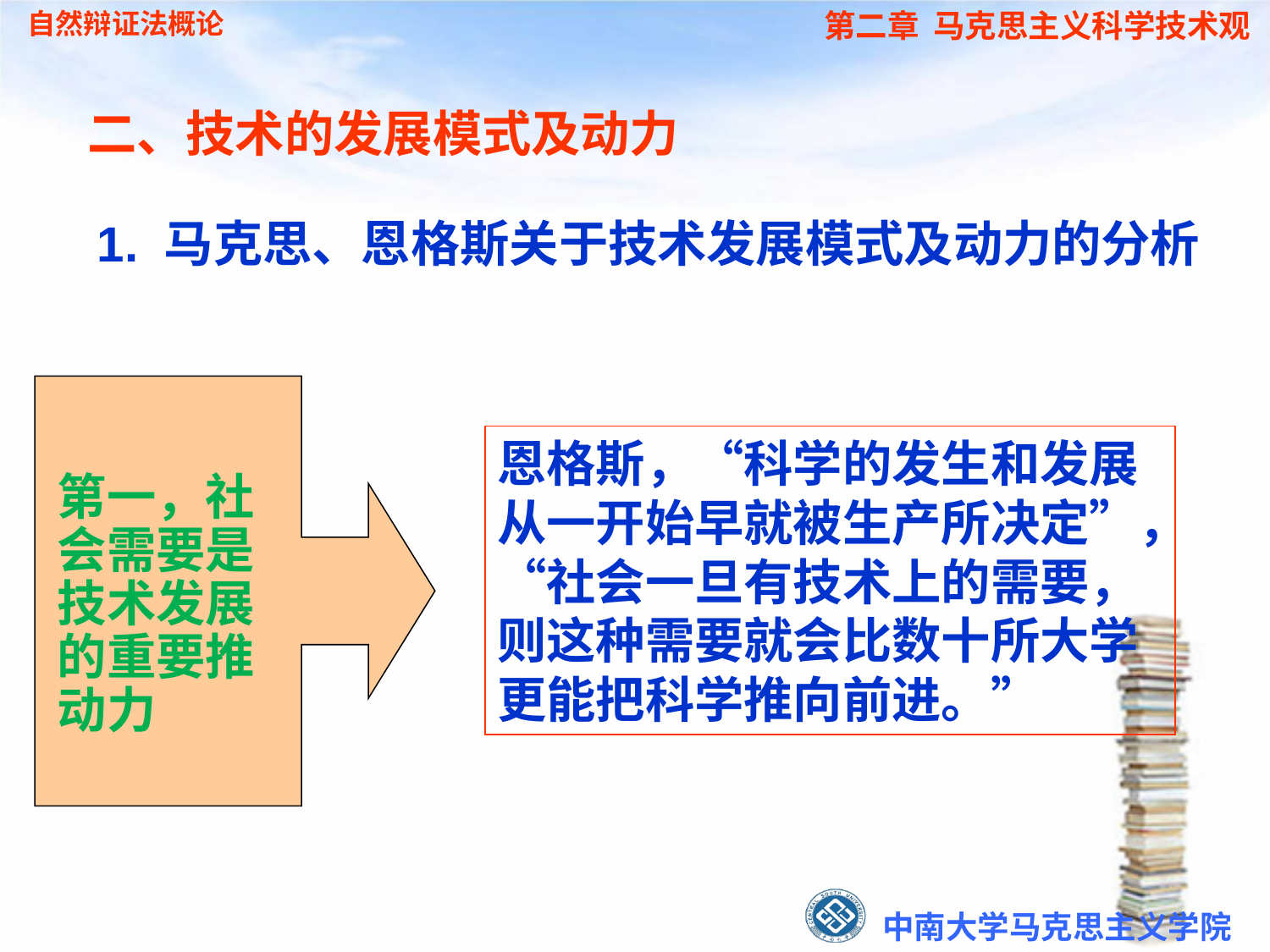

二、技术的发展模式及动力
1. 马克思、恩格斯关于技术发展模式及动力的分析

恩格斯，“科学的发生和发展从一开始早就被生产所决定”，“社会一旦有技术上的需要，则这种需要就会比数十所大学更能把科学推向前进。”
第一，社会需要是技术发展的重要推动力